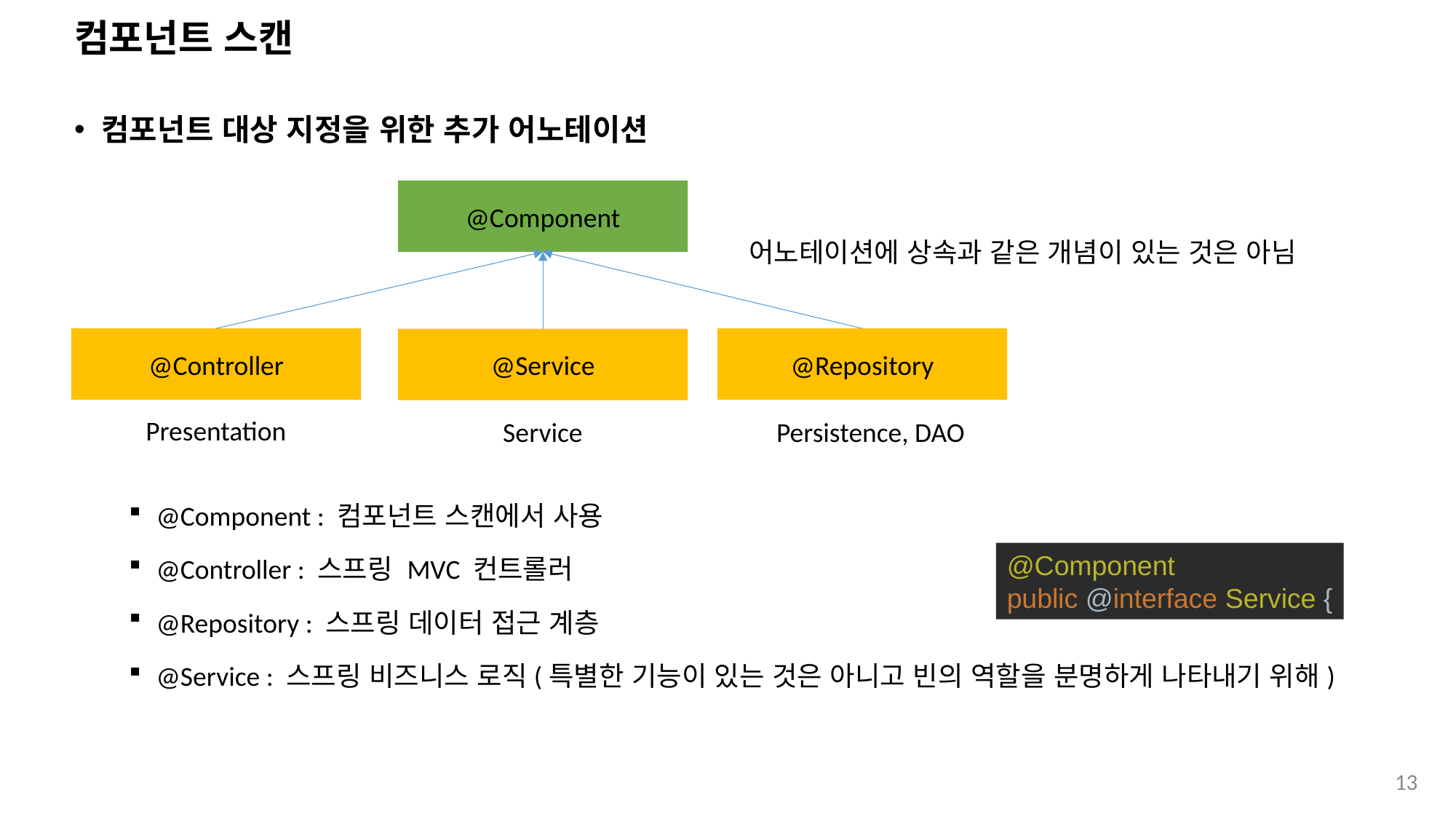

# 컴포넌트 스캔
컴포넌트 대상 지정을 위한 추가 어노테이션

@Component : 컴포넌트 스캔에서 사용
@Controller : 스프링 MVC 컨트롤러
@Repository : 스프링 데이터 접근 계층
@Service : 스프링 비즈니스 로직(특별한 기능이 있는 것은 아니고 빈의 역할을 분명하게 나타내기 위해)

@Component
어노테이션에 상속과 같은 개념이 있는 것은 아님
@Controller
@Repository
@Service
Presentation
Persistence, DAO
Service
@Component
public @interface Service {
13